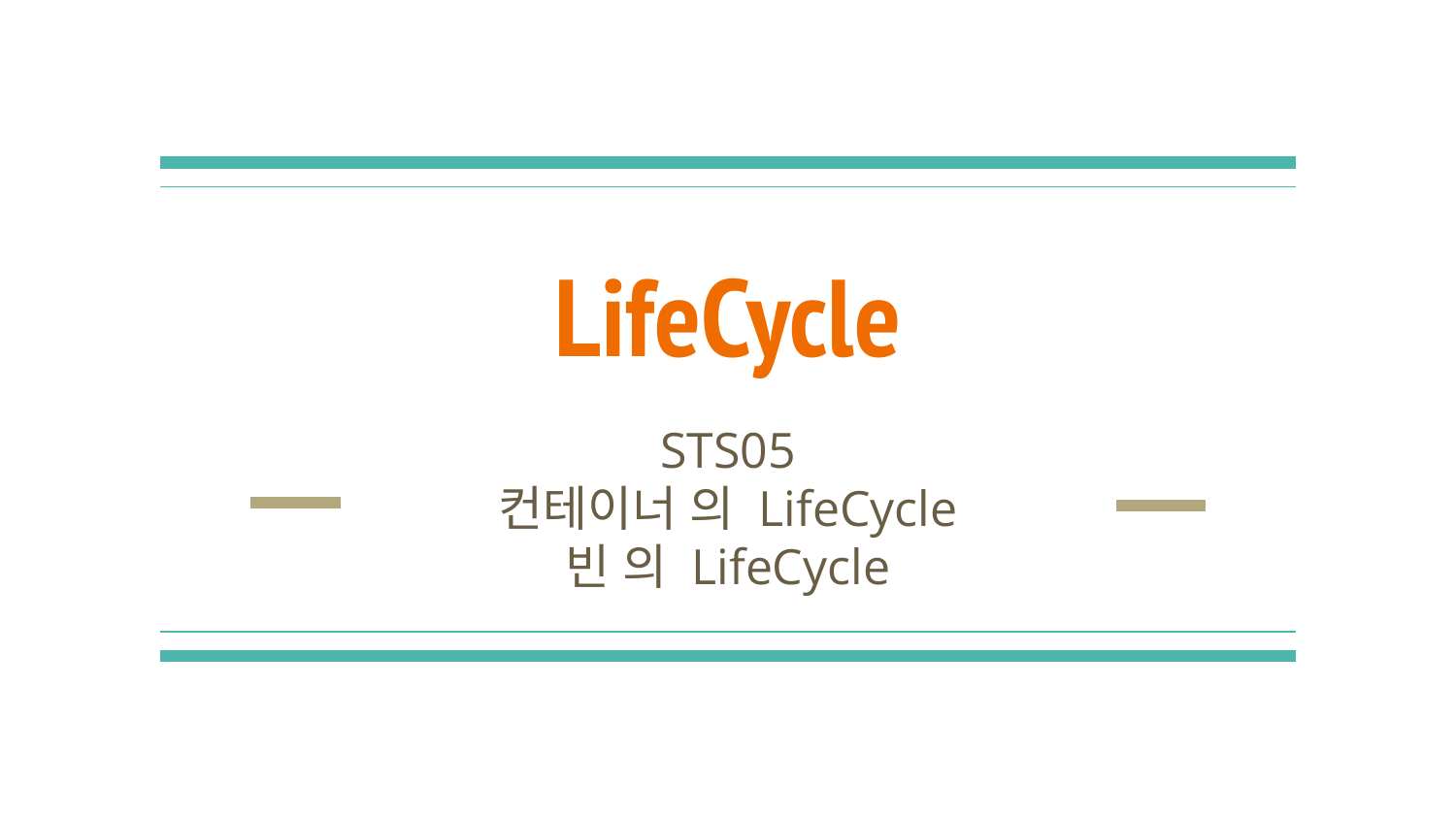

# LifeCycle
STS05
컨테이너 의 LifeCycle
빈 의 LifeCycle